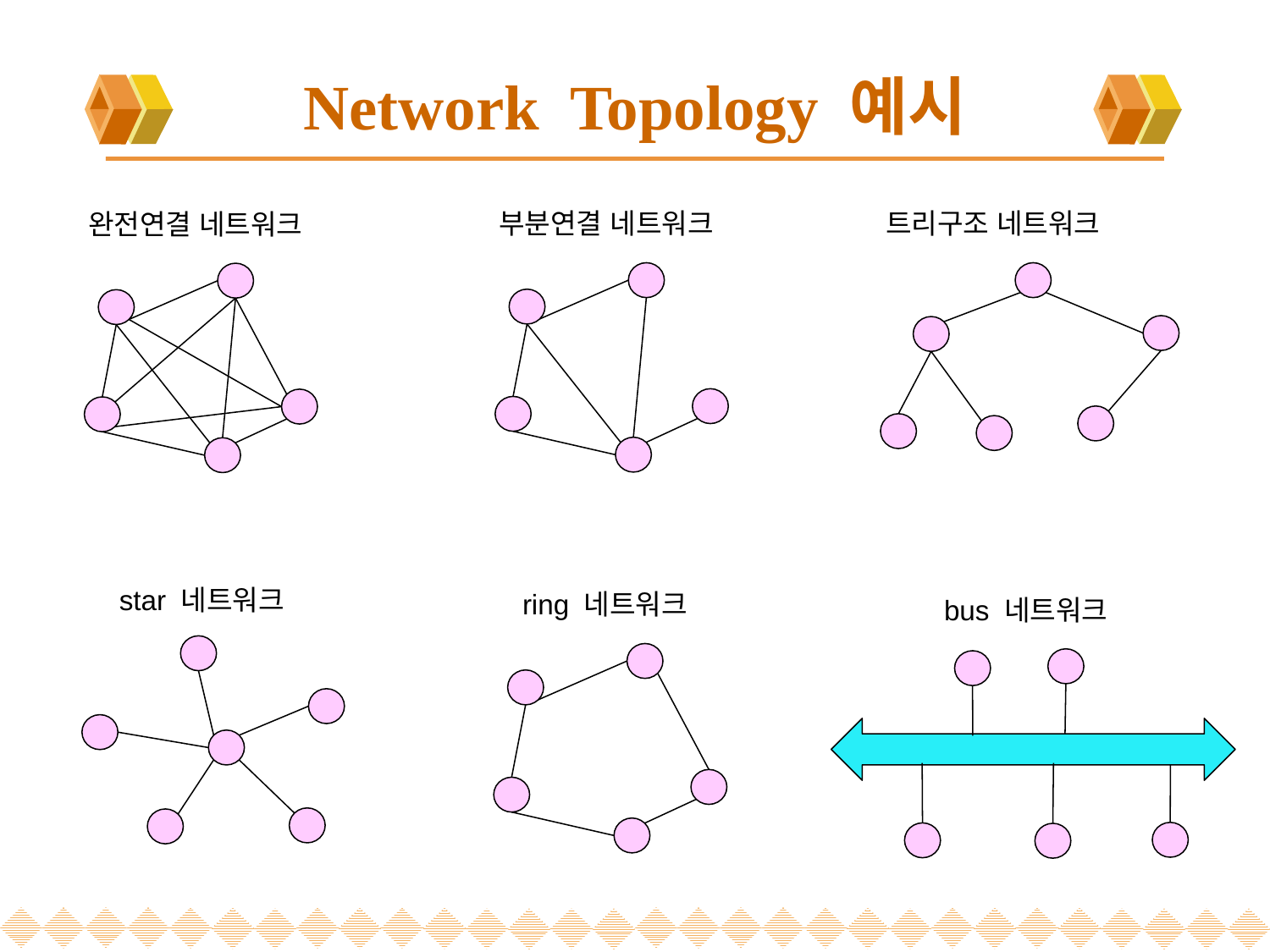

# Network  Topology 예시
트리구조 네트워크
부분연결 네트워크
완전연결 네트워크

star 네트워크
ring 네트워크
bus 네트워크